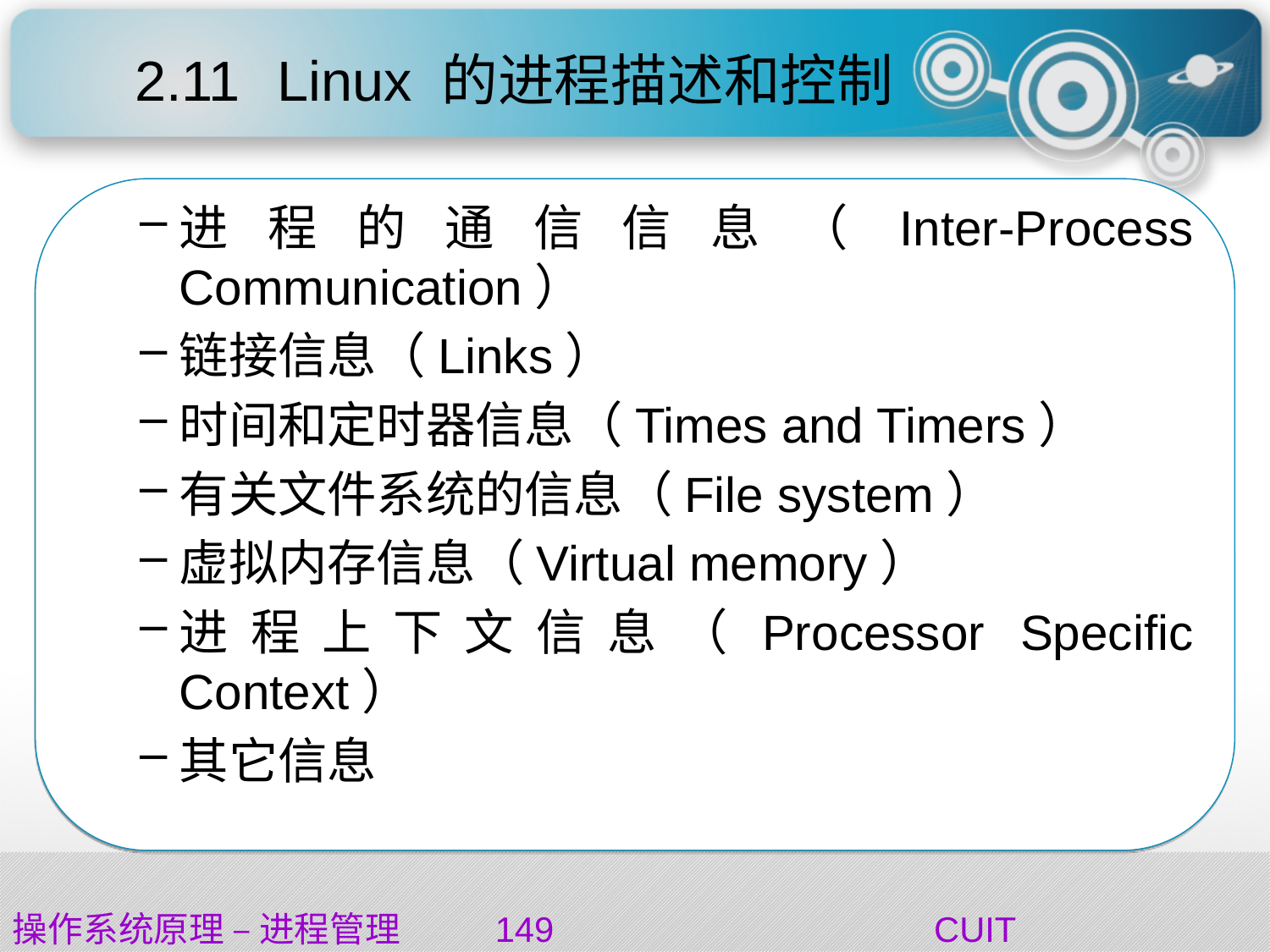

# 2.11	 Linux 的进程描述和控制
进程的通信信息（Inter-Process Communication）
链接信息（Links）
时间和定时器信息（Times and Timers）
有关文件系统的信息（File system）
虚拟内存信息（Virtual memory）
进程上下文信息（Processor Specific Context）
其它信息